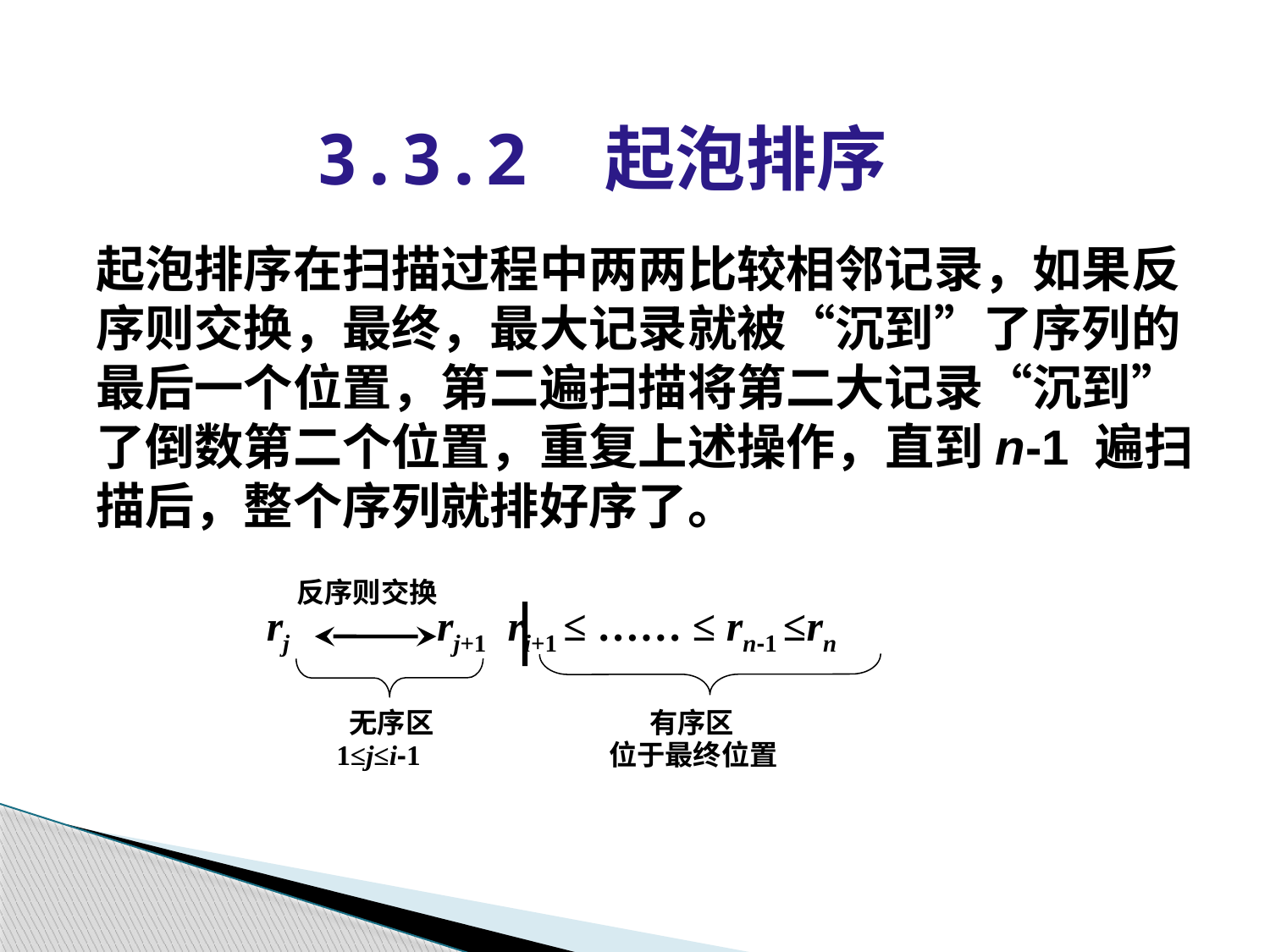

3.3.2  起泡排序
起泡排序在扫描过程中两两比较相邻记录，如果反序则交换，最终，最大记录就被“沉到”了序列的最后一个位置，第二遍扫描将第二大记录“沉到”了倒数第二个位置，重复上述操作，直到n-1 遍扫描后，整个序列就排好序了。

反序则交换

rj                        rj+1  ri+1 ≤ …… ≤ rn-1 ≤rn

            无序区                                  有序区
          1≤j≤i-1                          位于最终位置